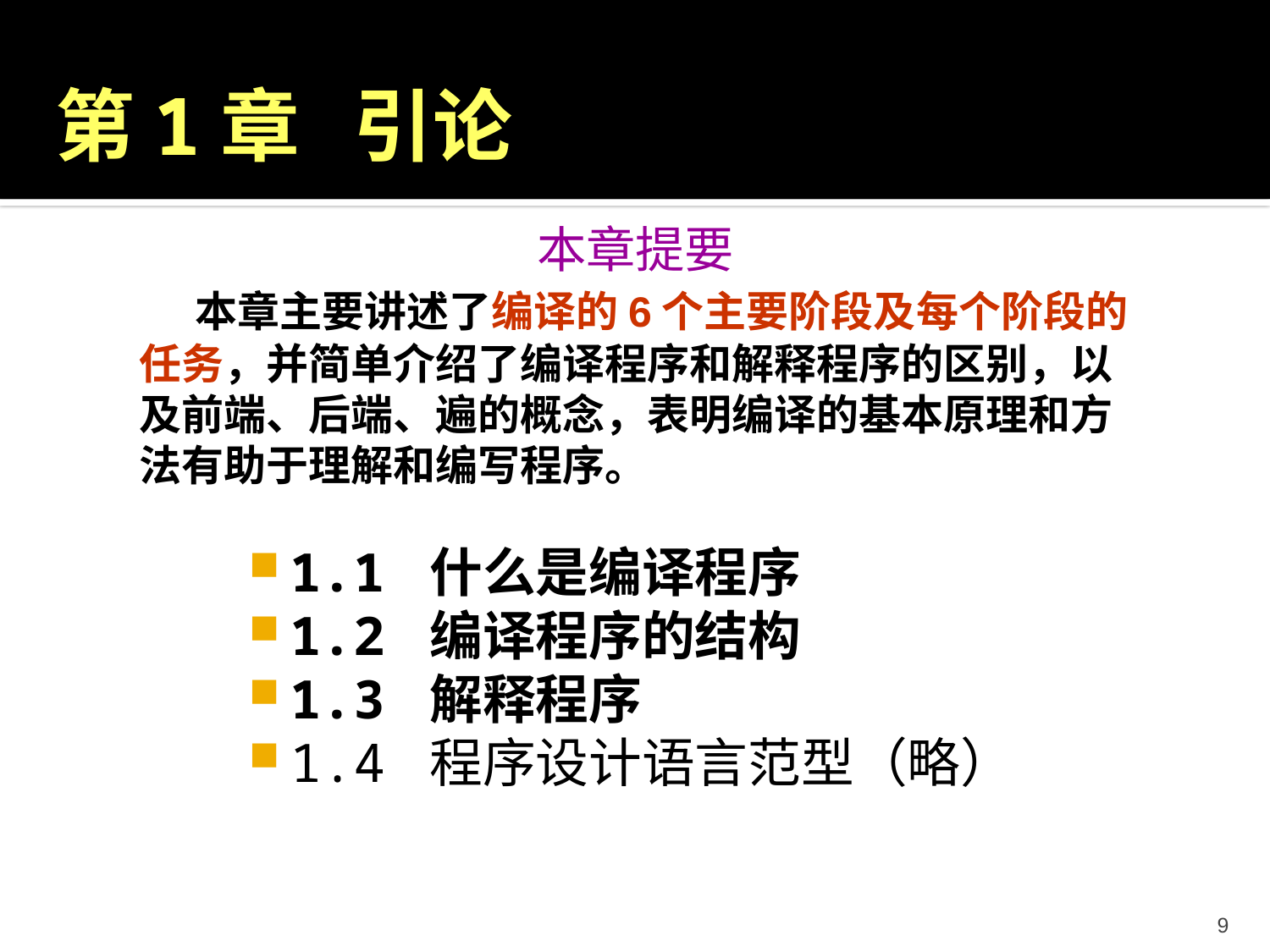

# 第1章   引论
本章提要
    本章主要讲述了编译的6个主要阶段及每个阶段的任务，并简单介绍了编译程序和解释程序的区别，以及前端、后端、遍的概念，表明编译的基本原理和方法有助于理解和编写程序。
1.1 什么是编译程序
1.2 编译程序的结构
1.3 解释程序
1.4 程序设计语言范型（略）
9